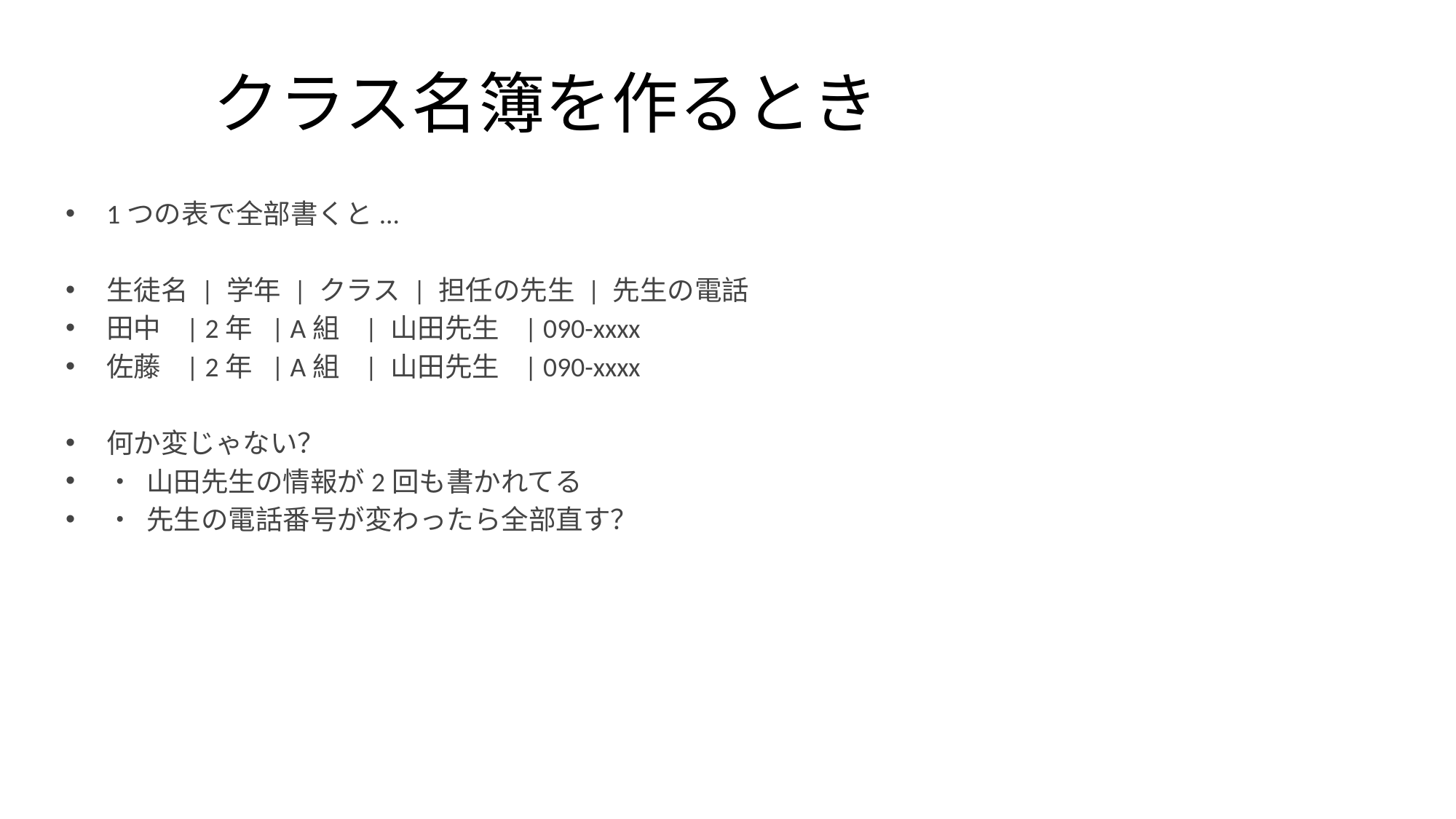

# クラス名簿を作るとき
1つの表で全部書くと...

生徒名 | 学年 | クラス | 担任の先生 | 先生の電話
田中   | 2年  | A組   | 山田先生   | 090-xxxx
佐藤   | 2年  | A組   | 山田先生   | 090-xxxx

何か変じゃない？
• 山田先生の情報が2回も書かれてる
• 先生の電話番号が変わったら全部直す？